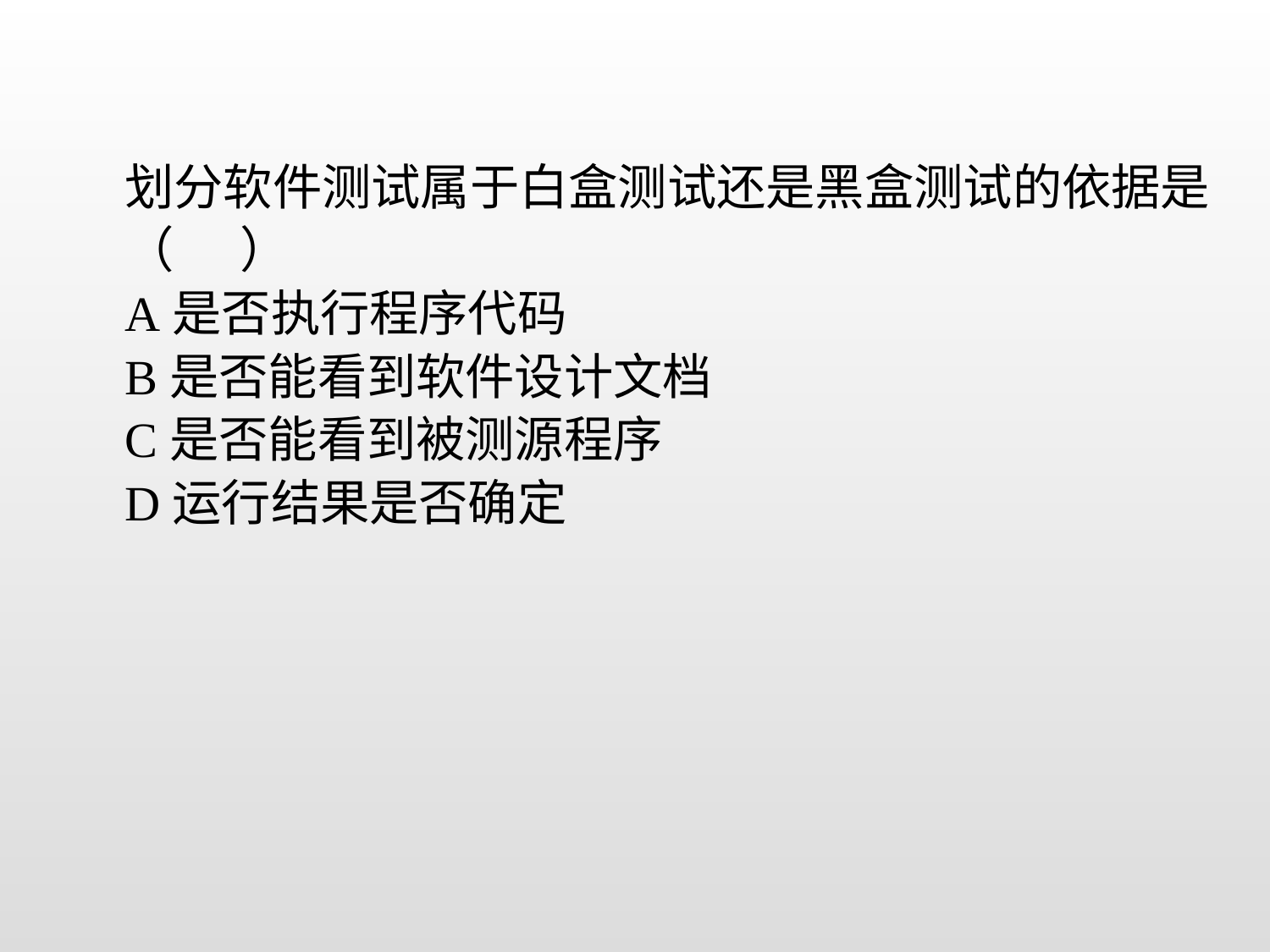

划分软件测试属于白盒测试还是黑盒测试的依据是
（      ）
A是否执行程序代码
B是否能看到软件设计文档
C是否能看到被测源程序
D运行结果是否确定